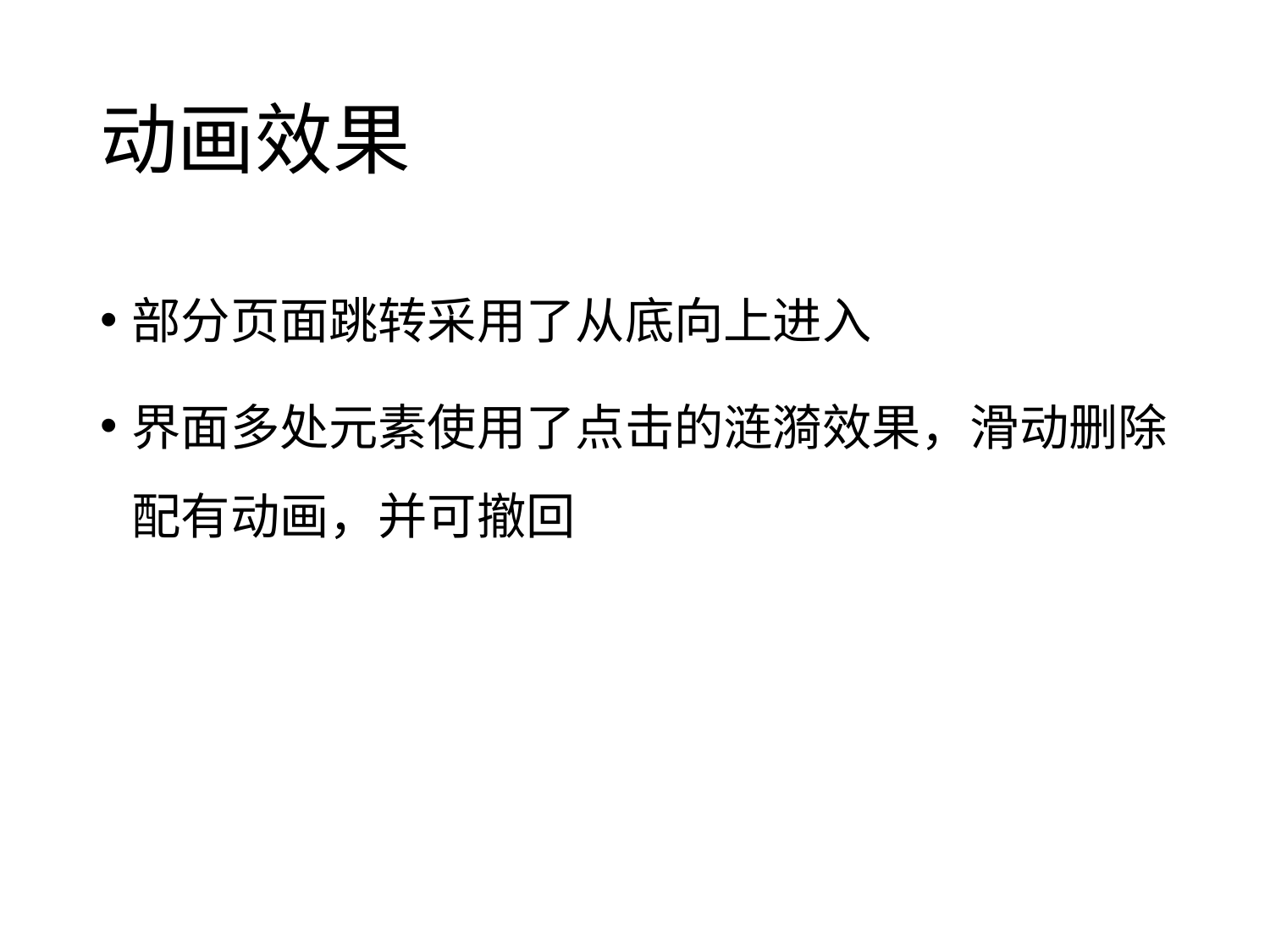

# 动画效果
部分页面跳转采用了从底向上进入
界面多处元素使用了点击的涟漪效果，滑动删除配有动画，并可撤回